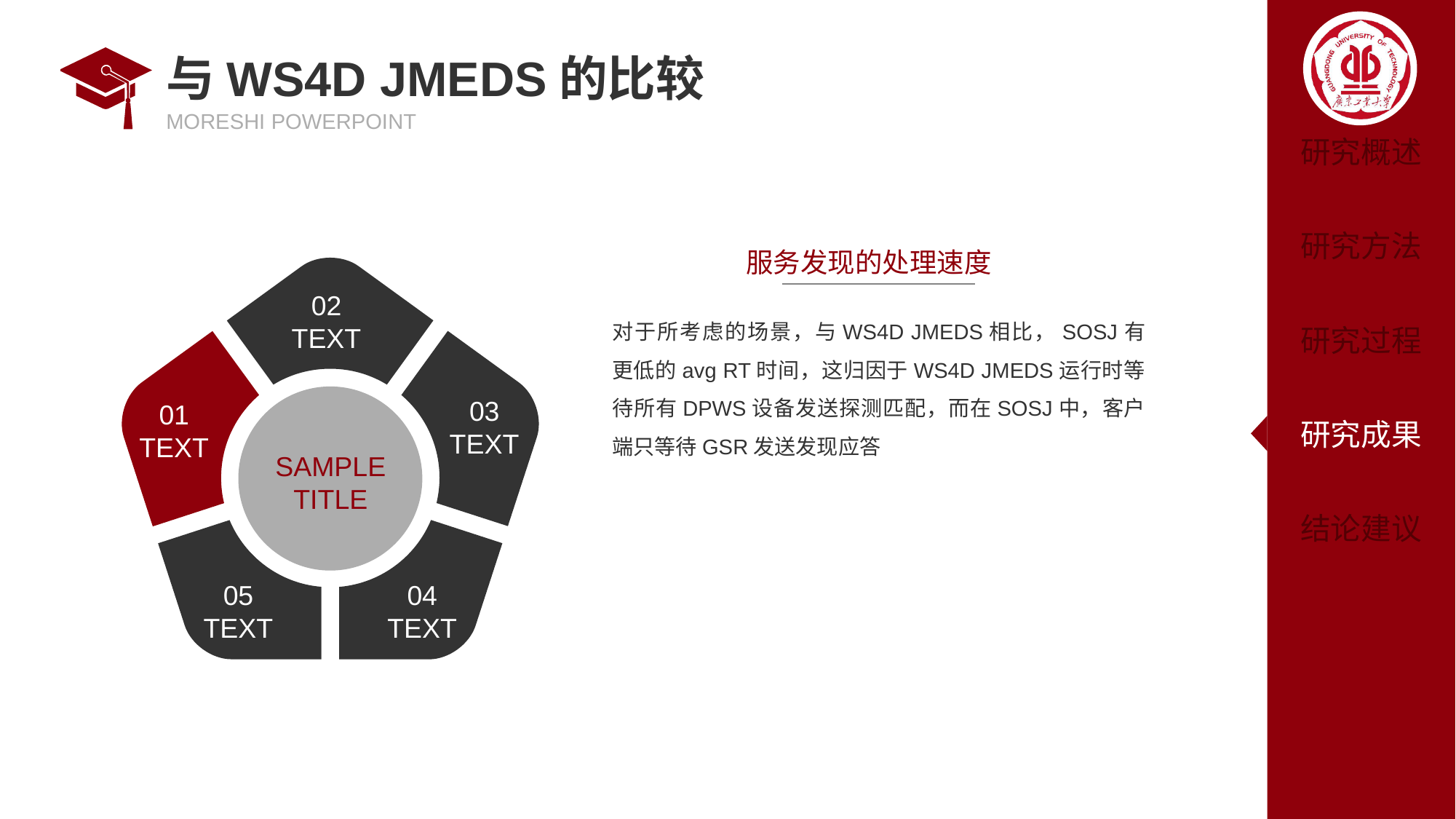

# 与WS4D JMEDS的比较
服务发现的处理速度

02
TEXT

03
TEXT
01
TEXT
SAMPLE
TITLE

05
TEXT
04
TEXT

对于所考虑的场景，与WS4D JMEDS相比，SOSJ有更低的avg RT时间，这归因于WS4D JMEDS运行时等待所有DPWS设备发送探测匹配，而在SOSJ中，客户端只等待GSR发送发现应答